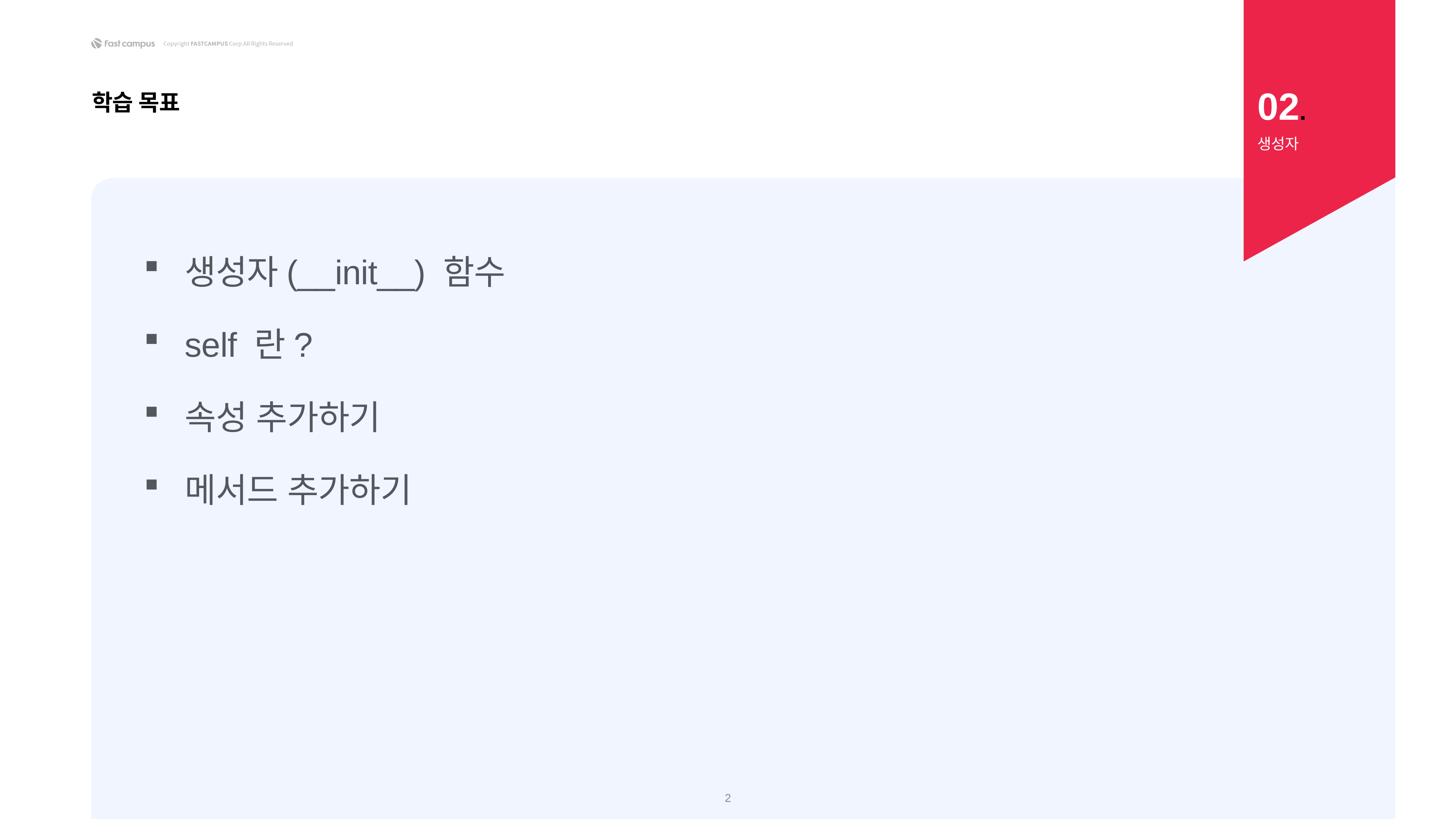

02.
학습 목표
생성자
생성자(__init__) 함수
self 란?
속성 추가하기
메서드 추가하기
2